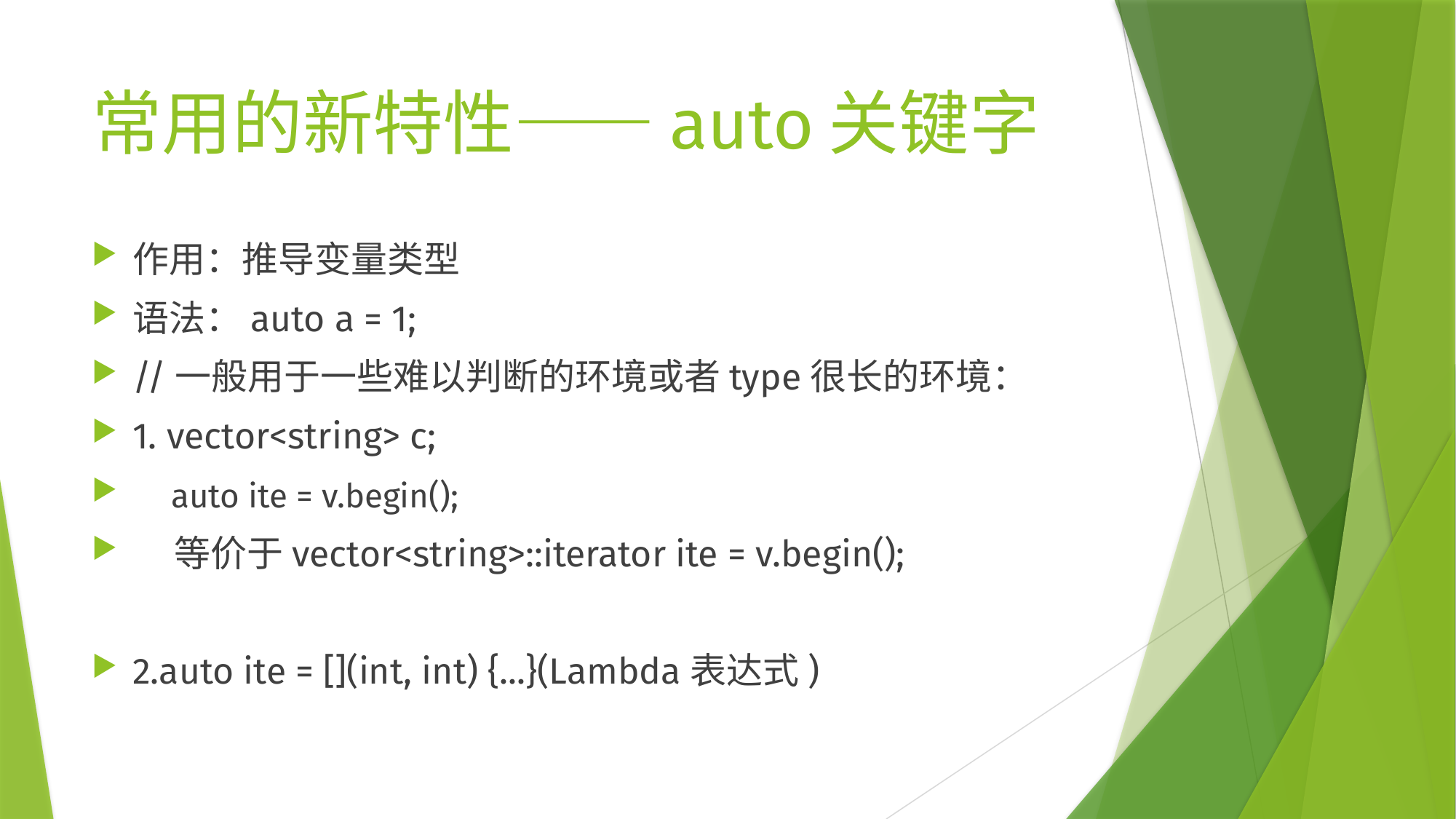

# 常用的新特性——auto关键字
作用：推导变量类型
语法：auto a = 1;
//一般用于一些难以判断的环境或者type很长的环境：
1. vector<string> c;
    auto ite = v.begin();
    等价于vector<string>::iterator ite = v.begin();

2.auto ite = [](int, int) {...}(Lambda表达式)